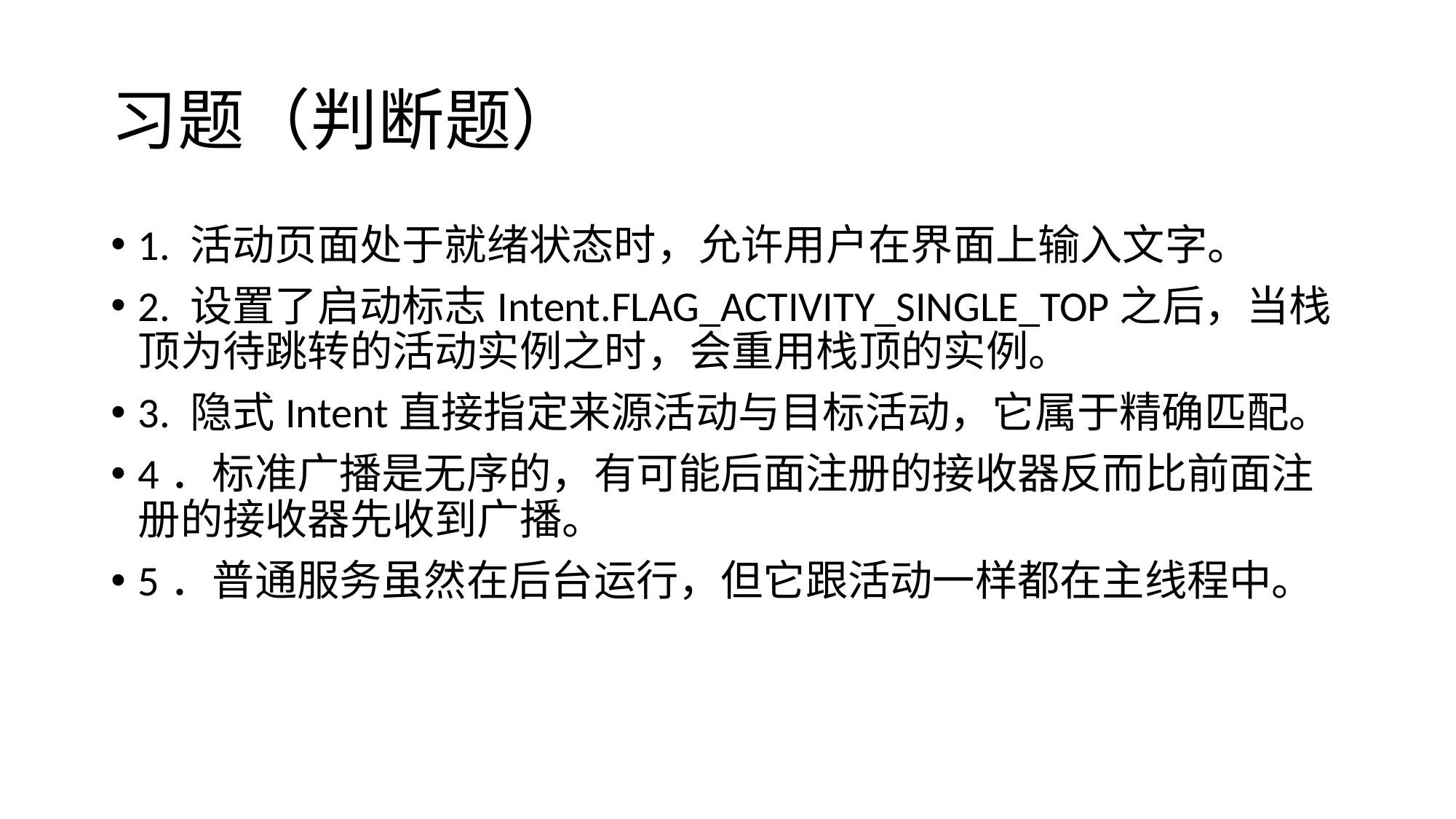

# 习题（判断题）
1. 活动页面处于就绪状态时，允许用户在界面上输入文字。
2. 设置了启动标志Intent.FLAG_ACTIVITY_SINGLE_TOP之后，当栈顶为待跳转的活动实例之时，会重用栈顶的实例。
3. 隐式Intent直接指定来源活动与目标活动，它属于精确匹配。
4．标准广播是无序的，有可能后面注册的接收器反而比前面注册的接收器先收到广播。
5．普通服务虽然在后台运行，但它跟活动一样都在主线程中。